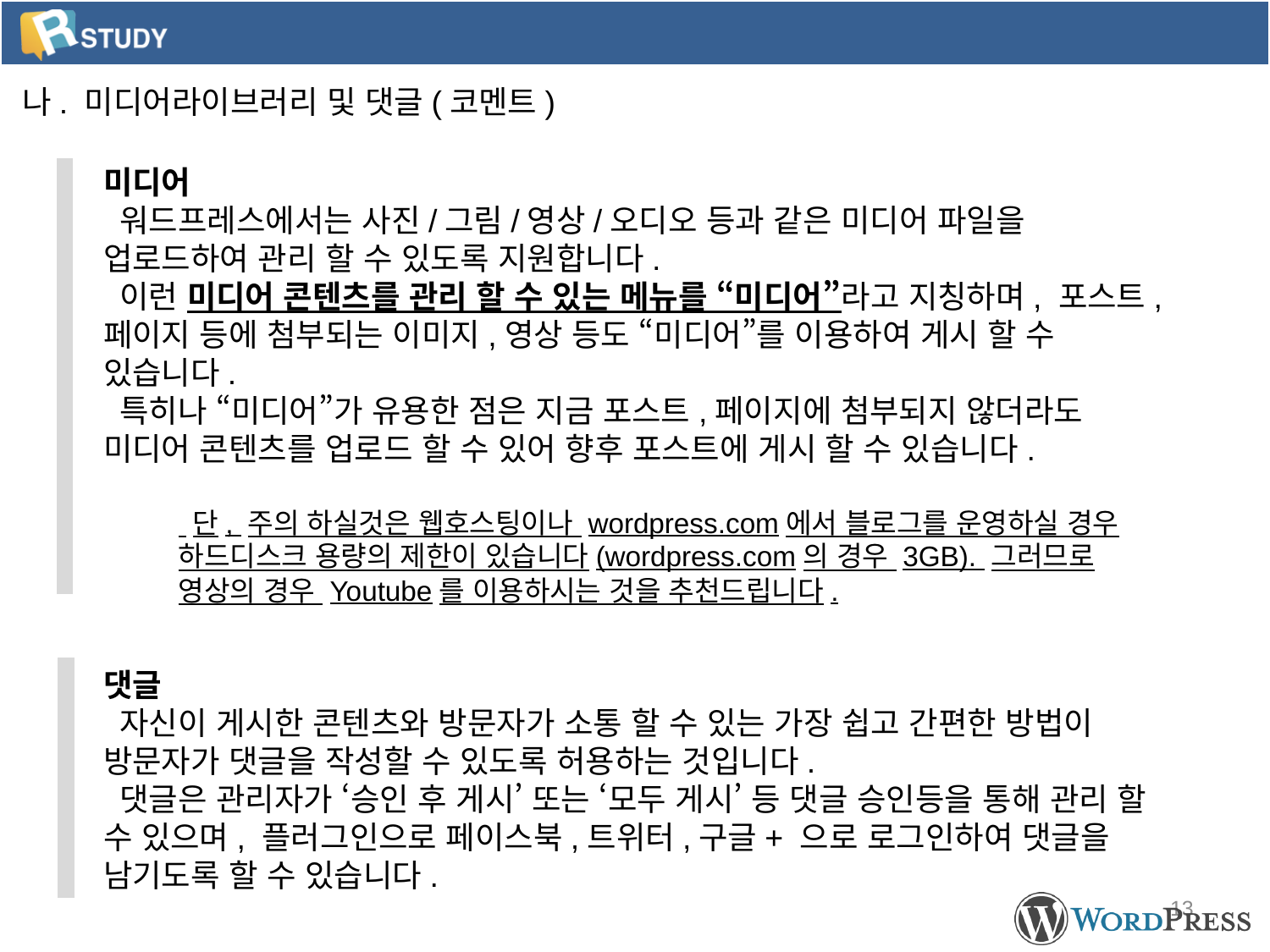

나. 미디어라이브러리 및 댓글(코멘트)

미디어
 워드프레스에서는 사진/그림/영상/오디오 등과 같은 미디어 파일을 업로드하여 관리 할 수 있도록 지원합니다.
 이런 미디어 콘텐츠를 관리 할 수 있는 메뉴를 “미디어”라고 지칭하며, 포스트, 페이지 등에 첨부되는 이미지,영상 등도 “미디어”를 이용하여 게시 할 수 있습니다.
 특히나 “미디어”가 유용한 점은 지금 포스트,페이지에 첨부되지 않더라도 미디어 콘텐츠를 업로드 할 수 있어 향후 포스트에 게시 할 수 있습니다.

 단, 주의 하실것은 웹호스팅이나 wordpress.com에서 블로그를 운영하실 경우 하드디스크 용량의 제한이 있습니다(wordpress.com의 경우 3GB). 그러므로 영상의 경우 Youtube를 이용하시는 것을 추천드립니다.

댓글
 자신이 게시한 콘텐츠와 방문자가 소통 할 수 있는 가장 쉽고 간편한 방법이 방문자가 댓글을 작성할 수 있도록 허용하는 것입니다.
 댓글은 관리자가 ‘승인 후 게시’ 또는 ‘모두 게시’ 등 댓글 승인등을 통해 관리 할 수 있으며, 플러그인으로 페이스북,트위터,구글+ 으로 로그인하여 댓글을 남기도록 할 수 있습니다.
13